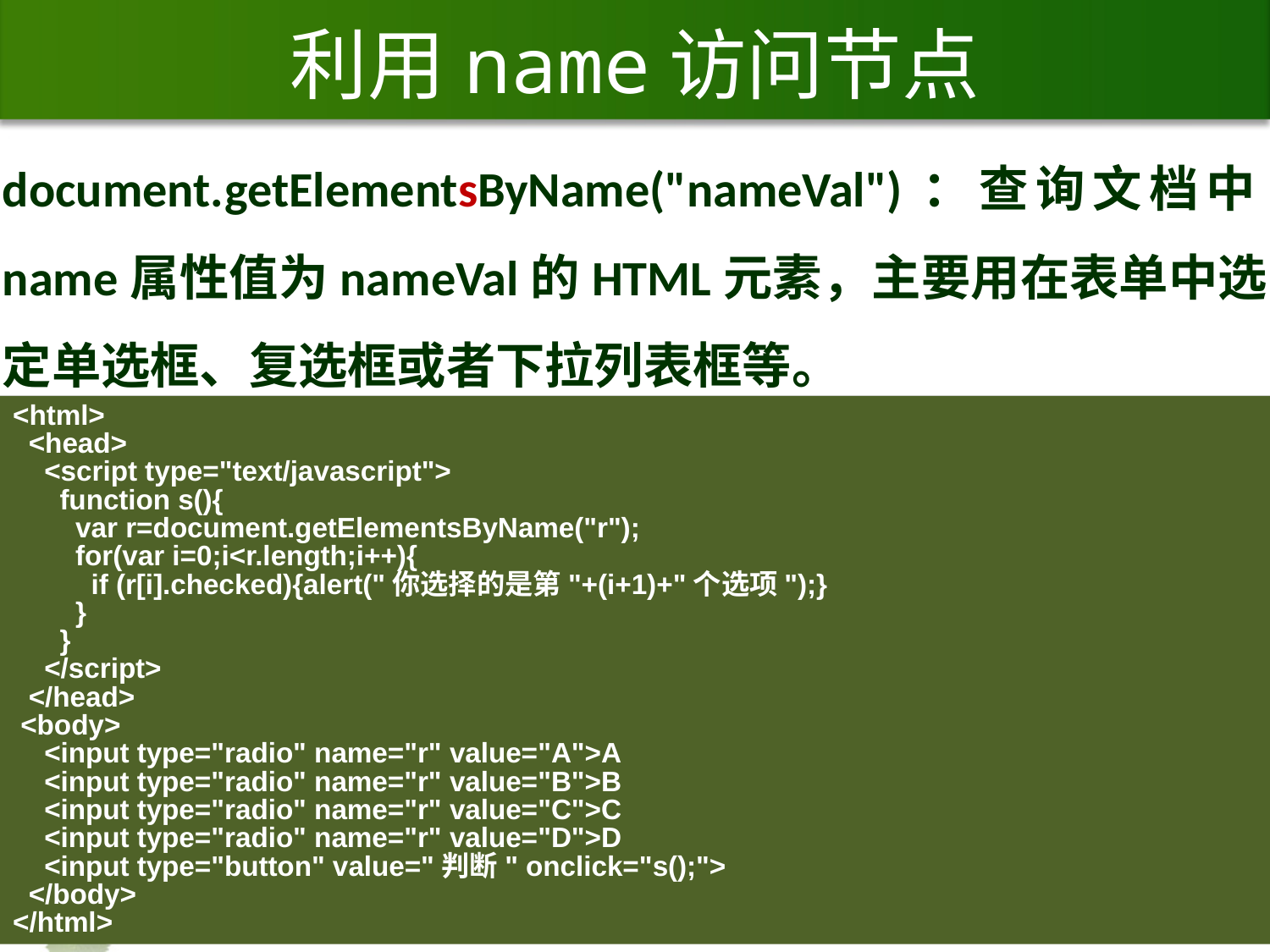

# 利用name访问节点
document.getElementsByName("nameVal")：查询文档中name属性值为nameVal的HTML元素，主要用在表单中选定单选框、复选框或者下拉列表框等。
说明：
在同一个页面中，每个节点的ID是唯一的，但是name可以相同。
在表单中，就有大量相同name的元素，如单选框、复选框、下拉列表框等。
使用name访问节点，就可以。
<html>
  <head>
    <script type="text/javascript">
      function s(){
        var r=document.getElementsByName("r");
        for(var i=0;i<r.length;i++){
          if (r[i].checked){alert("你选择的是第"+(i+1)+"个选项");}
        }
      }
    </script>
  </head>
 <body>
    <input type="radio" name="r" value="A">A
    <input type="radio" name="r" value="B">B
    <input type="radio" name="r" value="C">C
    <input type="radio" name="r" value="D">D
    <input type="button" value="判断" onclick="s();">
  </body>
</html>